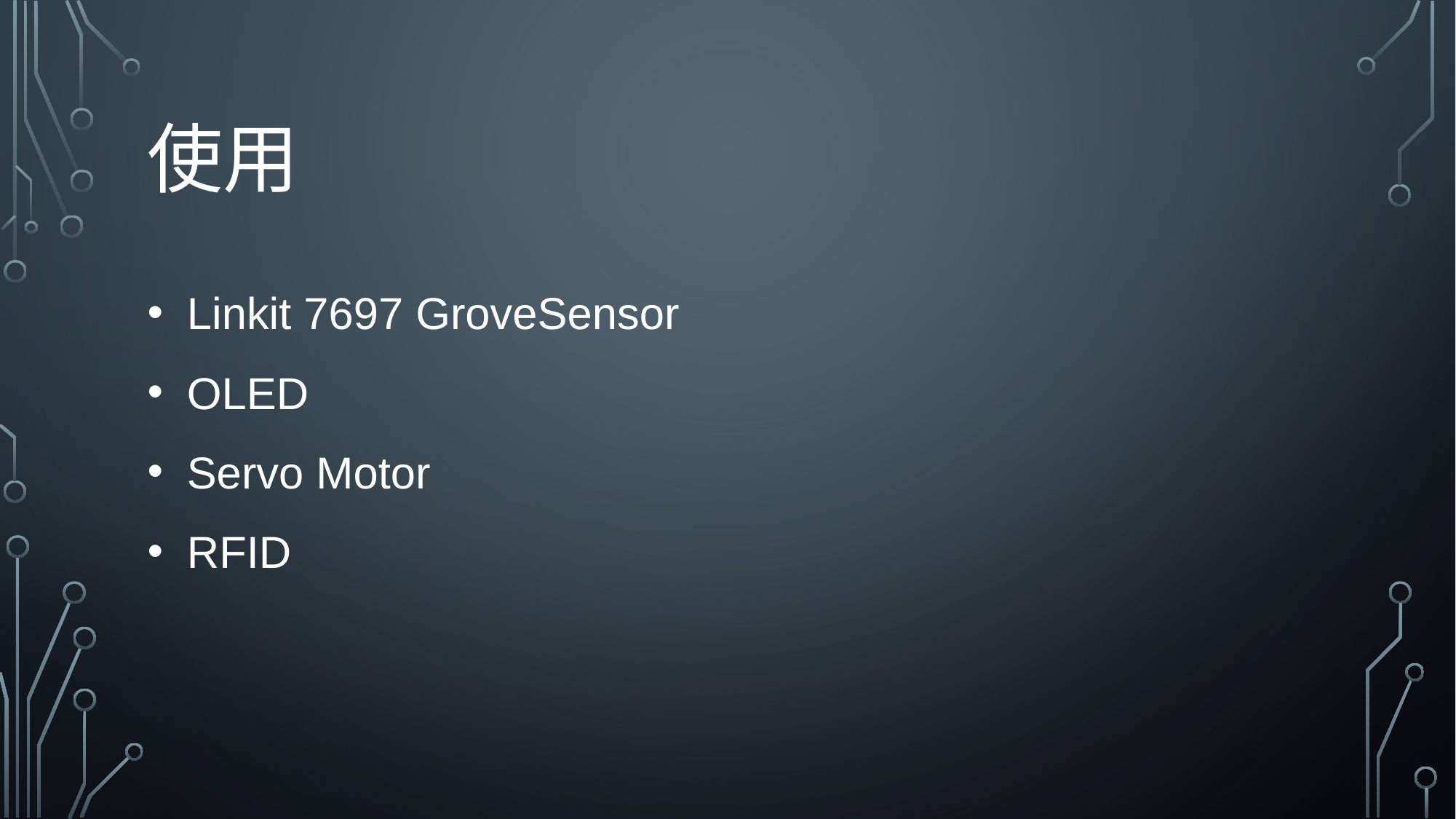

# 使用
 Linkit 7697 GroveSensor
 OLED
 Servo Motor
 RFID